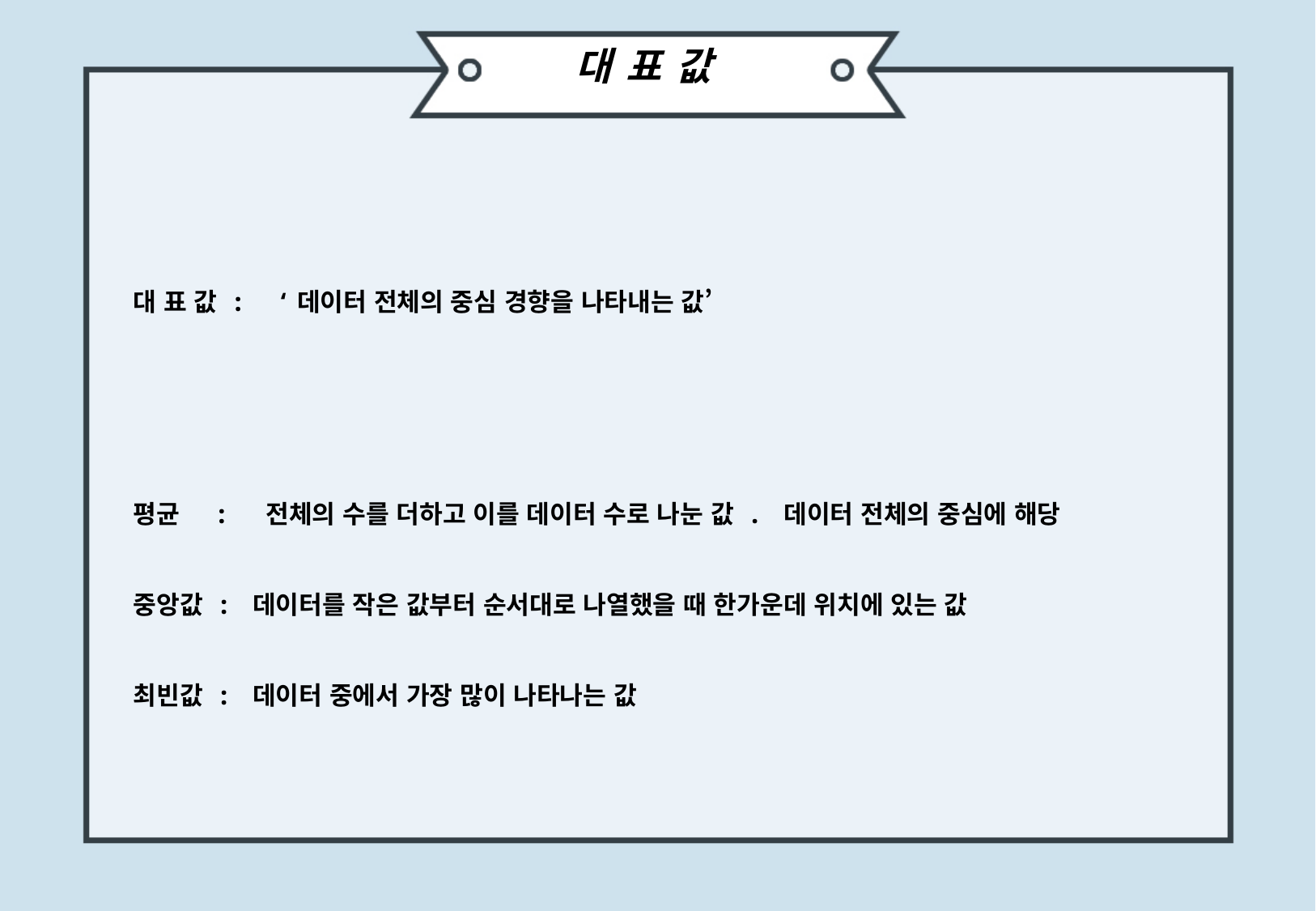

대  표  값
대 표 값 :  ‘데이터 전체의 중심 경향을 나타내는 값’

평균    :  전체의 수를 더하고 이를 데이터 수로 나눈 값 . 데이터 전체의 중심에 해당

중앙값 : 데이터를 작은 값부터 순서대로 나열했을 때 한가운데 위치에 있는 값

최빈값 : 데이터 중에서 가장 많이 나타나는 값